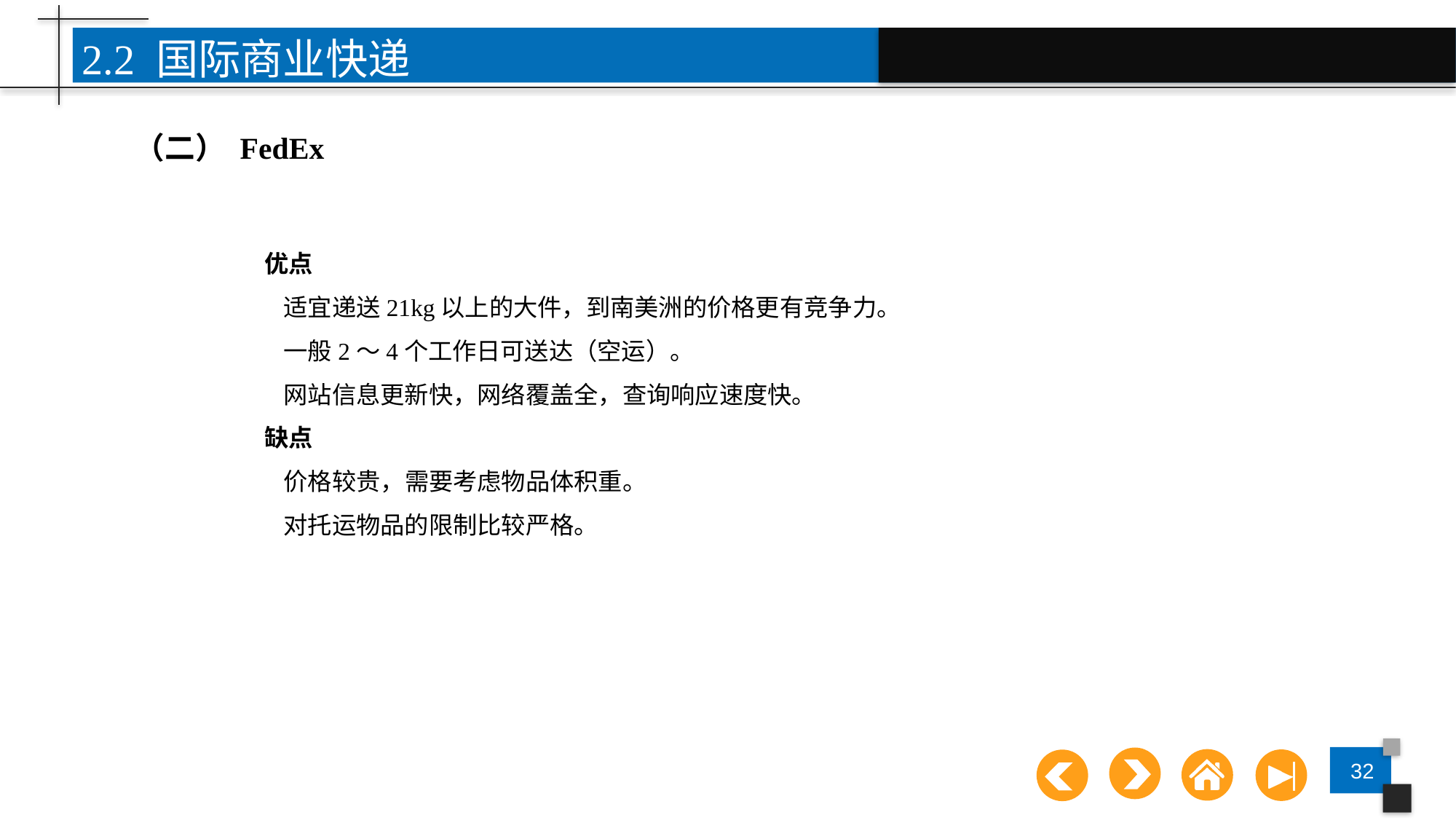

2.2 国际商业快递
（二） FedEx
优点
  适宜递送21kg以上的大件，到南美洲的价格更有竞争力。
  一般2～4个工作日可送达（空运）。
  网站信息更新快，网络覆盖全，查询响应速度快。
缺点
  价格较贵，需要考虑物品体积重。
  对托运物品的限制比较严格。